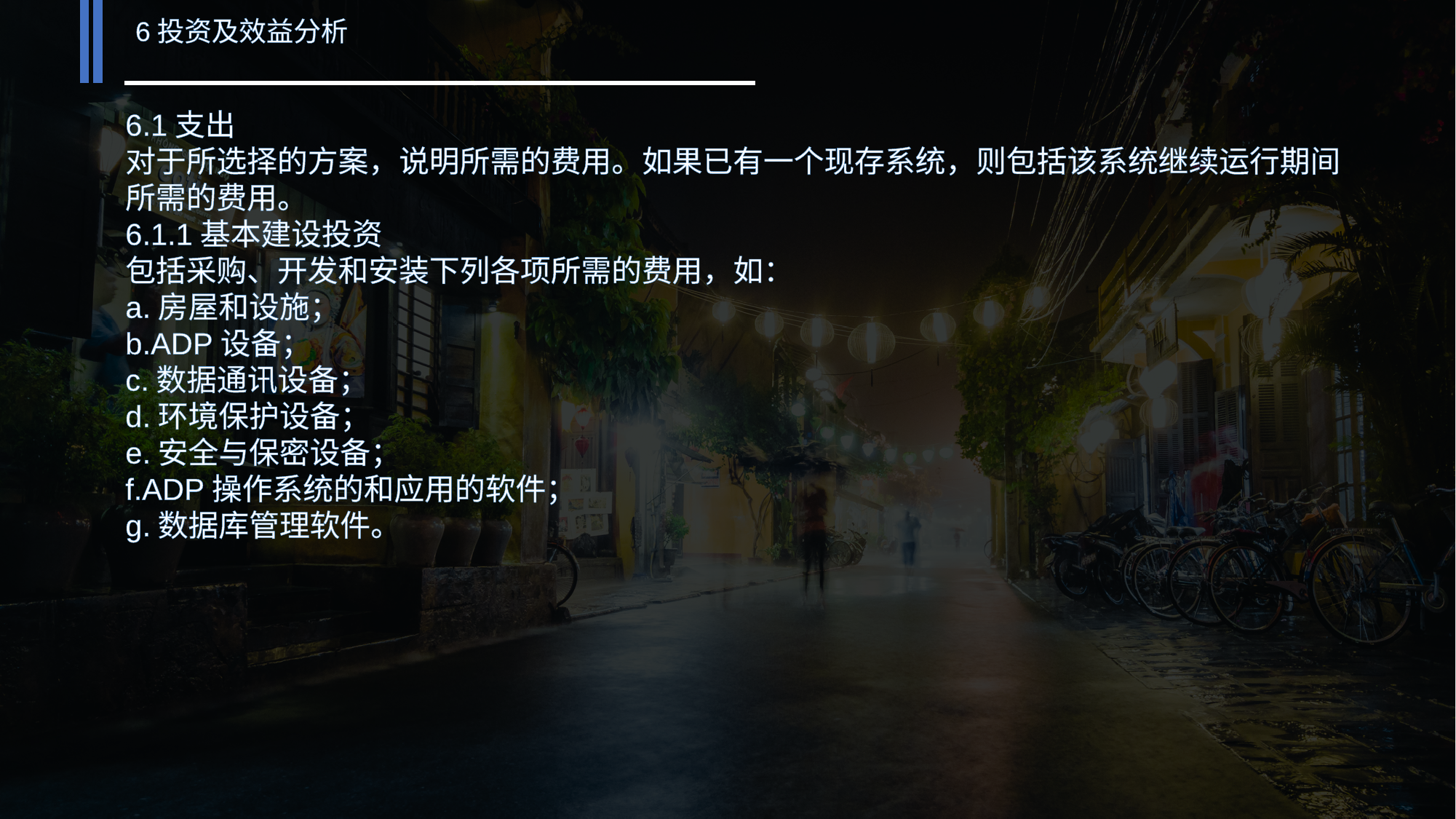

6投资及效益分析
6.1支出
对于所选择的方案，说明所需的费用。如果已有一个现存系统，则包括该系统继续运行期间所需的费用。
6.1.1基本建设投资
包括采购、开发和安装下列各项所需的费用，如：
a.房屋和设施；
b.ADP设备；
c.数据通讯设备；
d.环境保护设备；
e.安全与保密设备；
f.ADP操作系统的和应用的软件；
g.数据库管理软件。